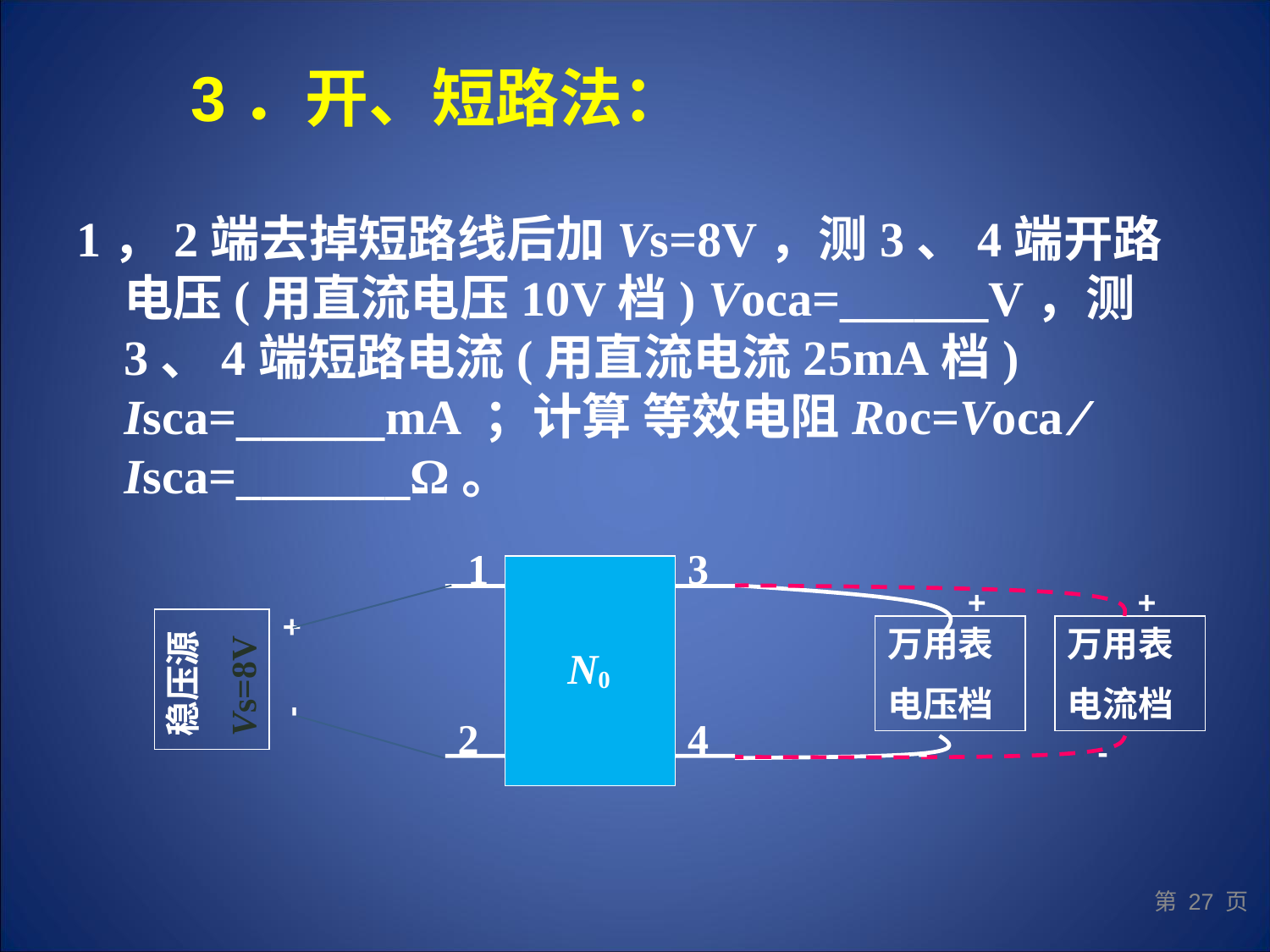

# 3．开、短路法：
1，2端去掉短路线后加Vs=8V，测3、4端开路电压(用直流电压10V档) Voca=______V，测3、4端短路电流(用直流电流25mA档) Isca=______mA ；计算 等效电阻Roc=Voca ⁄ Isca=_______Ω。
1
3

N0
2
4

+
+

稳压源
Vs=8V
+
-
万用表
电压档
万用表
电流档

-
-

第 27 页